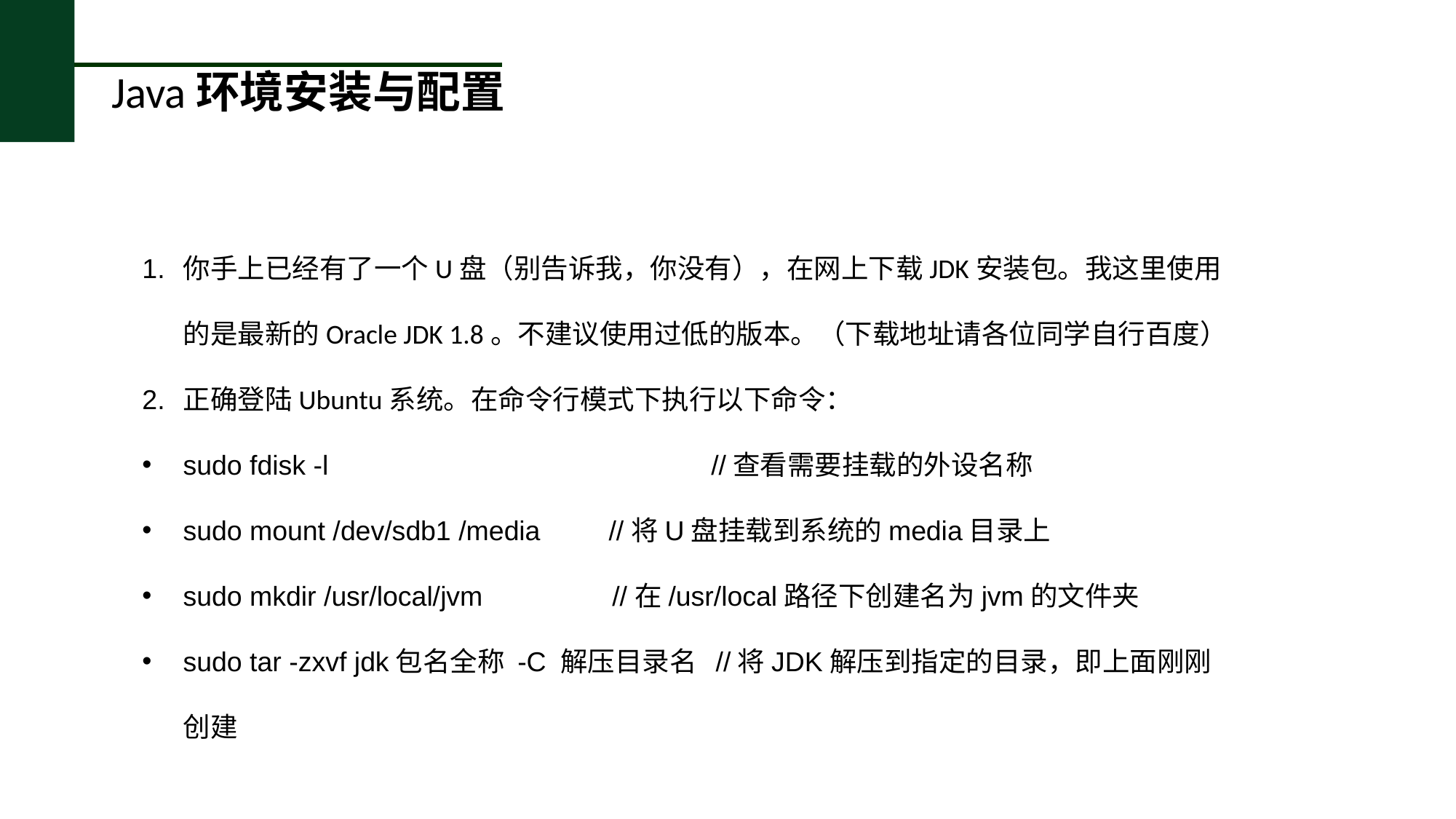

# Java环境安装与配置
你手上已经有了一个U盘（别告诉我，你没有），在网上下载JDK安装包。我这里使用的是最新的Oracle JDK 1.8。不建议使用过低的版本。（下载地址请各位同学自行百度）
正确登陆Ubuntu系统。在命令行模式下执行以下命令：
sudo fdisk -l            		            //查看需要挂载的外设名称
sudo mount /dev/sdb1 /media         //将U盘挂载到系统的media目录上
sudo mkdir /usr/local/jvm                 //在/usr/local路径下创建名为jvm的文件夹
sudo tar -zxvf jdk包名全称 -C 解压目录名  //将JDK解压到指定的目录，即上面刚刚创建